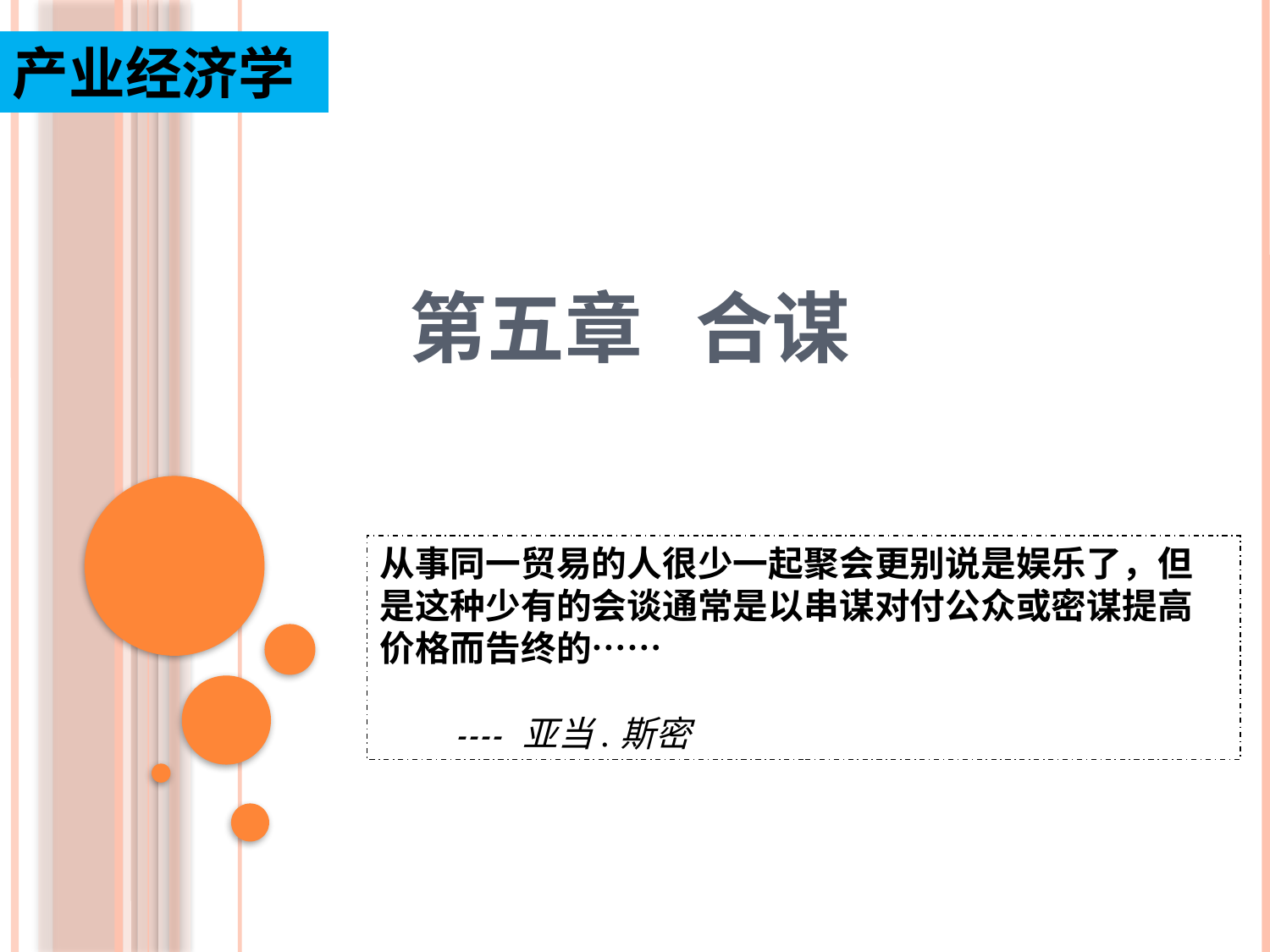

产业经济学
# 第五章   合谋
从事同一贸易的人很少一起聚会更别说是娱乐了，但是这种少有的会谈通常是以串谋对付公众或密谋提高价格而告终的……
                                                                                                ---- 亚当.斯密